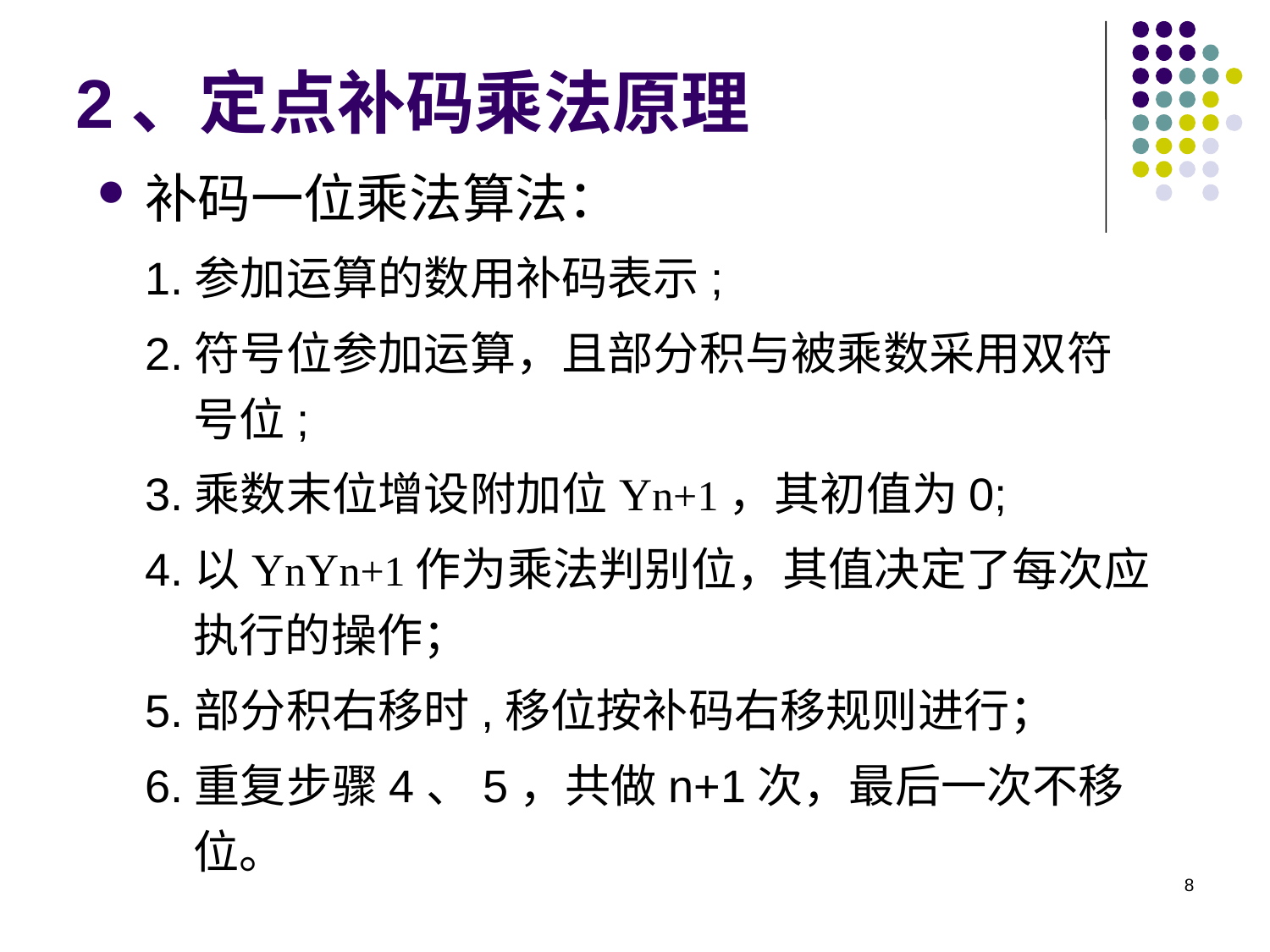

2、定点补码乘法原理
补码一位乘法算法：
1.参加运算的数用补码表示;
2.符号位参加运算，且部分积与被乘数采用双符号位;
3.乘数末位增设附加位Yn+1，其初值为0;
4.以YnYn+1作为乘法判别位，其值决定了每次应执行的操作；
5.部分积右移时,移位按补码右移规则进行；
6.重复步骤4、5，共做n+1次，最后一次不移位。

8